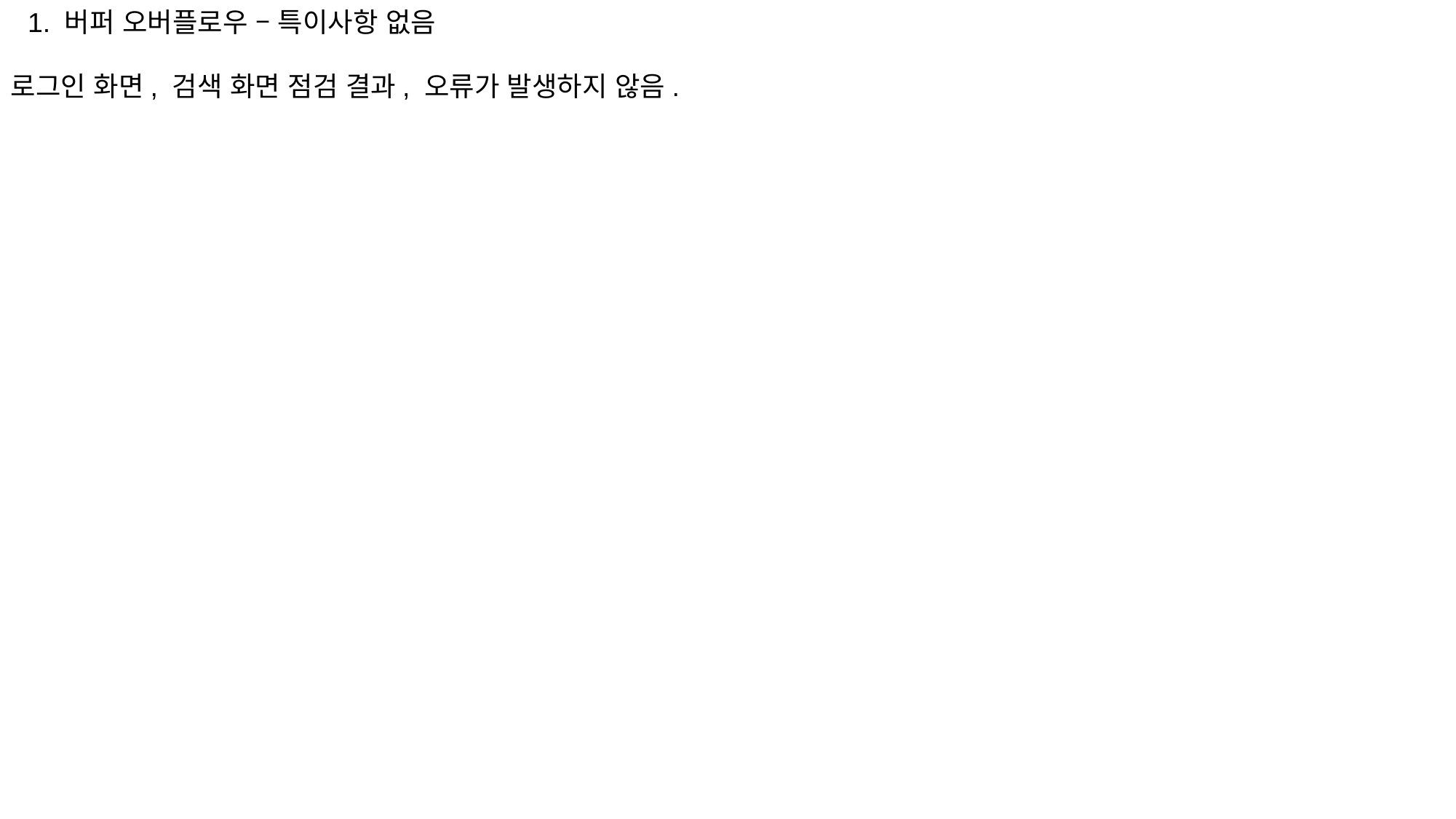

1. 버퍼 오버플로우 – 특이사항 없음
로그인 화면, 검색 화면 점검 결과, 오류가 발생하지 않음.